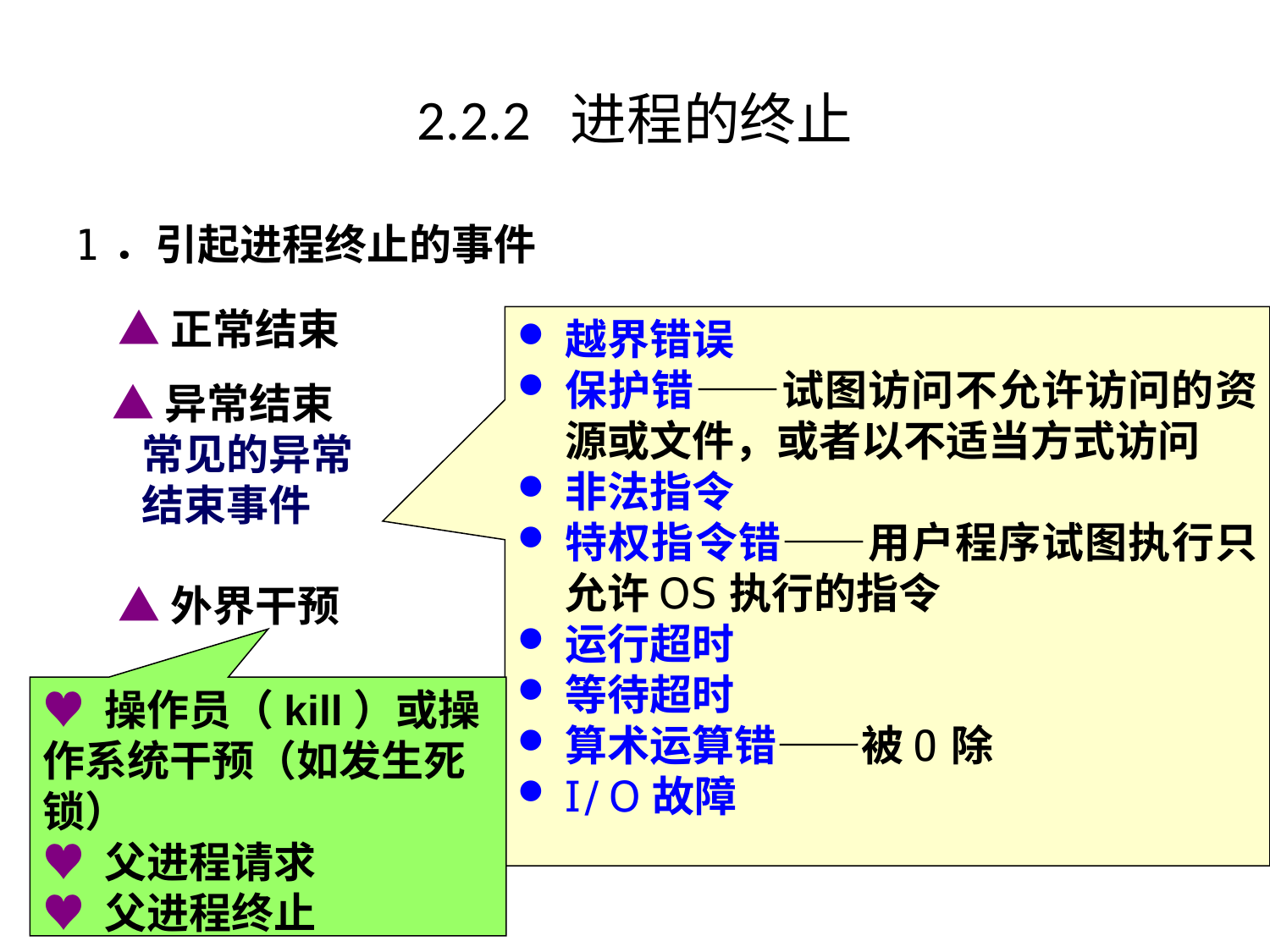

# 2.2.2  进程的终止
1．引起进程终止的事件
▲正常结束
越界错误
保护错——试图访问不允许访问的资源或文件，或者以不适当方式访问
非法指令
特权指令错——用户程序试图执行只允许OS执行的指令
运行超时
等待超时
算术运算错——被0除
I/O故障
▲异常结束
  常见的异常
  结束事件
▲外界干预
♥ 操作员（kill）或操作系统干预（如发生死锁）
♥ 父进程请求
♥ 父进程终止